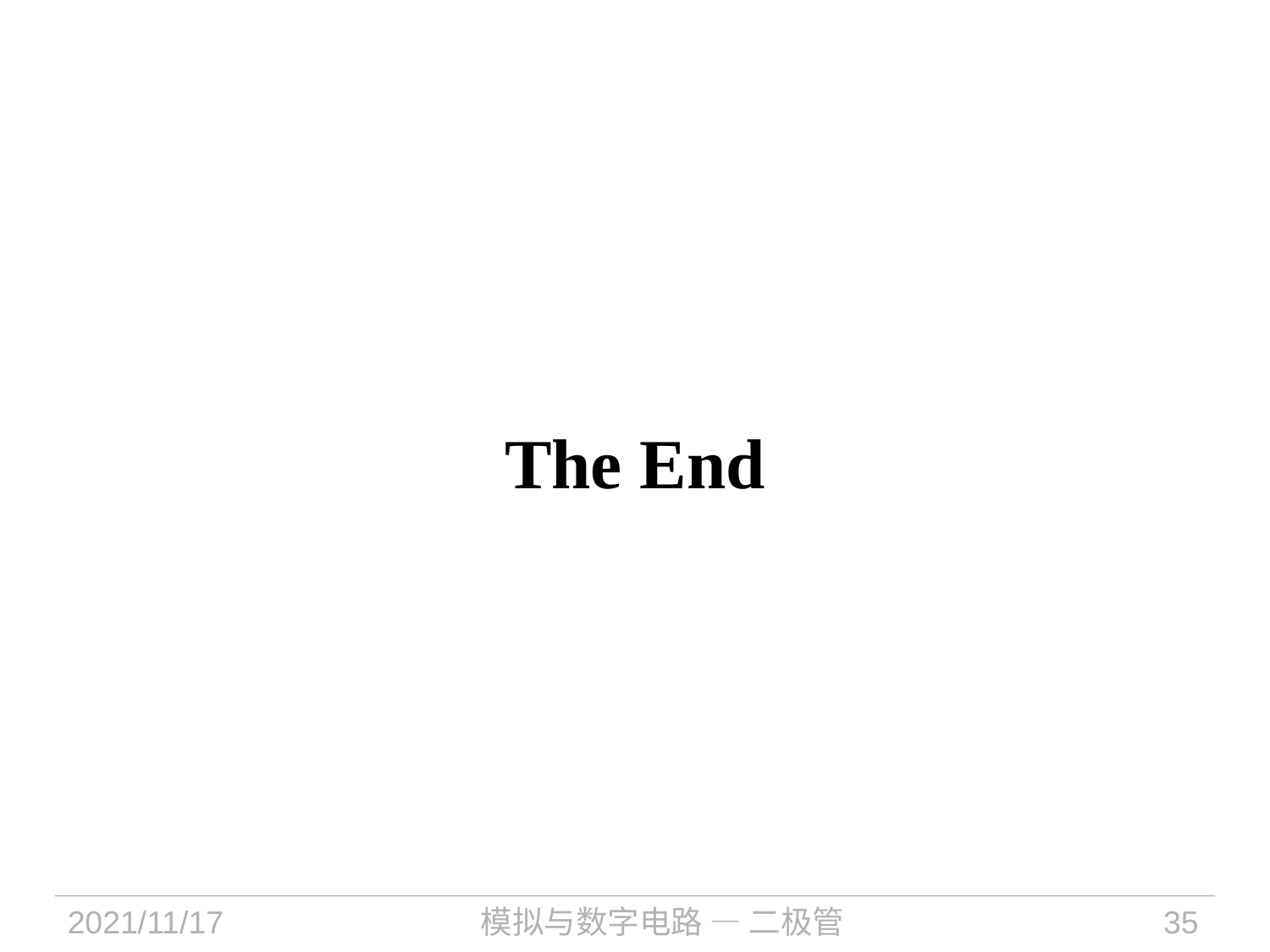

# The End
2021/11/17
模拟与数字电路 — 二极管
35